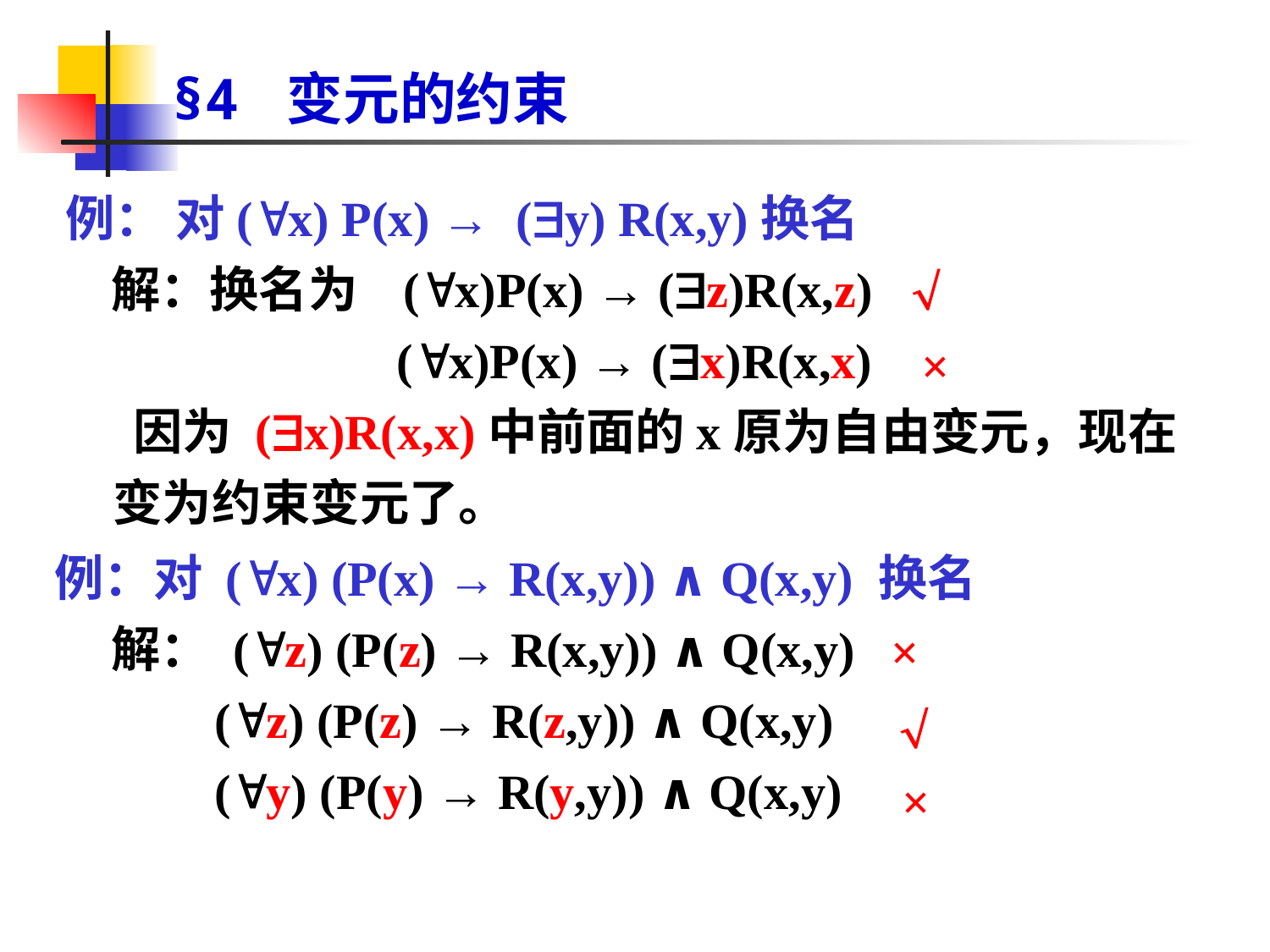

# §4 变元的约束
例： 对(∀x) P(x) →  (∃y) R(x,y)换名
   解：换名为   (∀x)P(x) → (∃z)R(x,z)
                           (∀x)P(x) → (∃x)R(x,x)
     因为 (∃x)R(x,x)中前面的x原为自由变元，现在变为约束变元了。
√
×
例：对 (∀x) (P(x) → R(x,y)) ∧ Q(x,y) 换名
    解： (∀z) (P(z) → R(x,y)) ∧ Q(x,y)
             (∀z) (P(z) → R(z,y)) ∧ Q(x,y)
             (∀y) (P(y) → R(y,y)) ∧ Q(x,y)
×
√
×
44